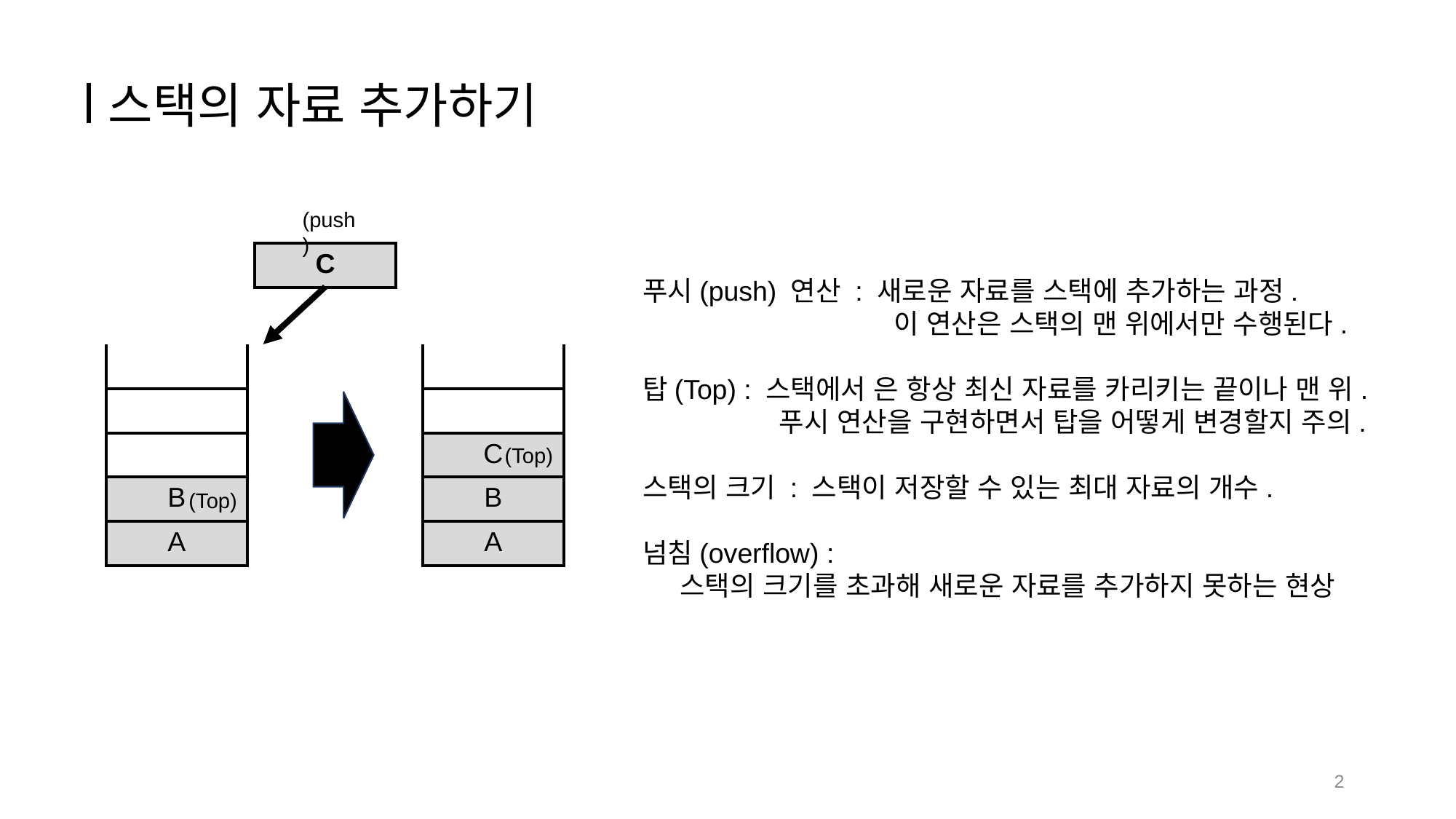

스택의 자료 추가하기
(push)
| C |
| --- |
푸시(push) 연산 : 새로운 자료를 스택에 추가하는 과정.
                                이 연산은 스택의 맨 위에서만 수행된다.

탑(Top) : 스택에서 은 항상 최신 자료를 카리키는 끝이나 맨 위.
                 푸시 연산을 구현하면서 탑을 어떻게 변경할지 주의.

스택의 크기 : 스택이 저장할 수 있는 최대 자료의 개수.

넘침(overflow) :
    스택의 크기를 초과해 새로운 자료를 추가하지 못하는 현상
|  |
| --- |
|  |
|  |
| B |
| A |
|  |
| --- |
|  |
| C |
| B |
| A |

(Top)
(Top)
2